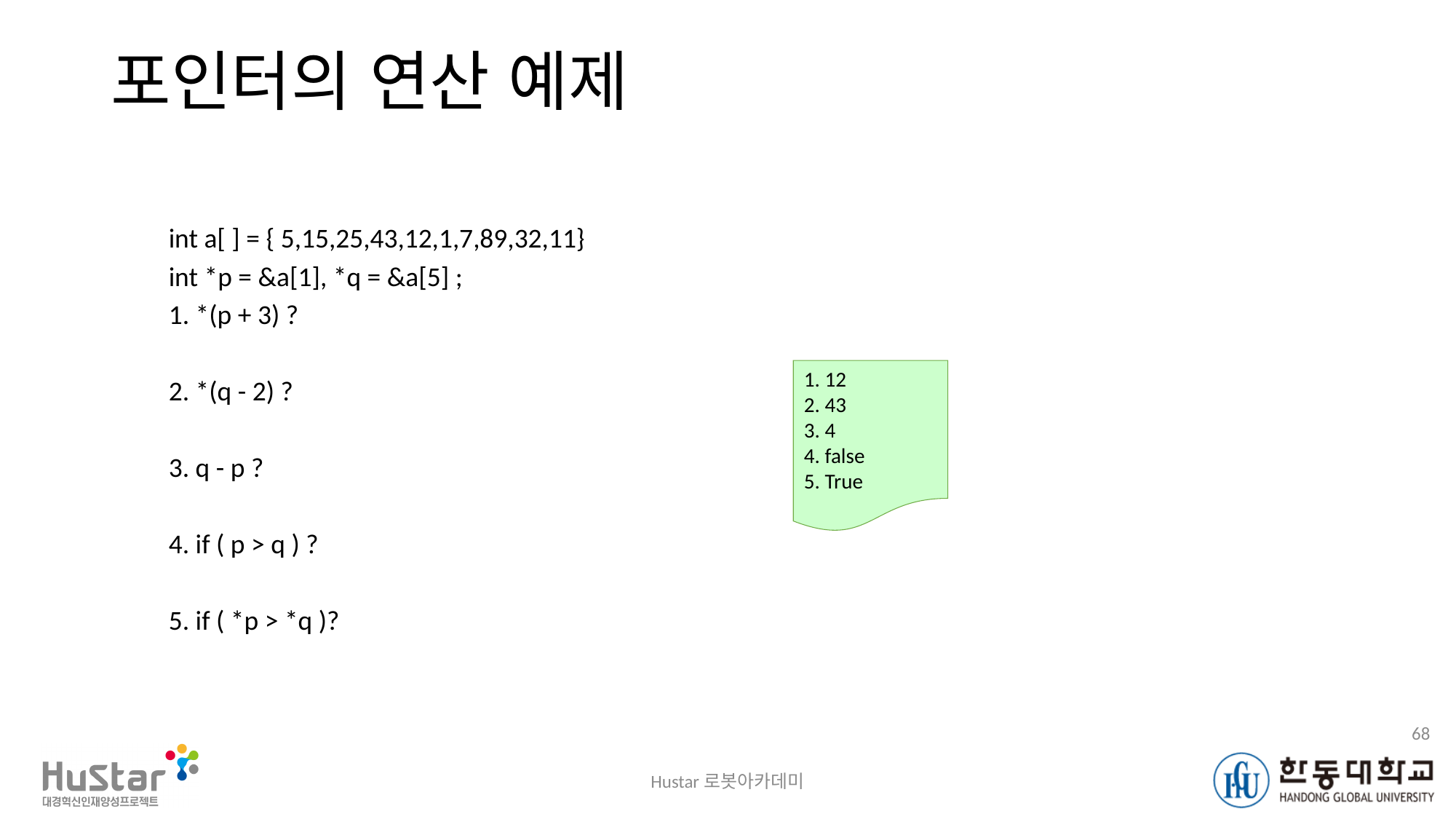

# 포인터의 연산 예제

int a[ ] = { 5,15,25,43,12,1,7,89,32,11}
int *p = &a[1], *q = &a[5] ;
1. *(p + 3) ?

2. *(q - 2) ?

3. q - p ?

4. if ( p > q ) ?

5. if ( *p > *q )?
1. 12
2. 43
3. 4
4. false
5. True
68
Hustar로봇아카데미